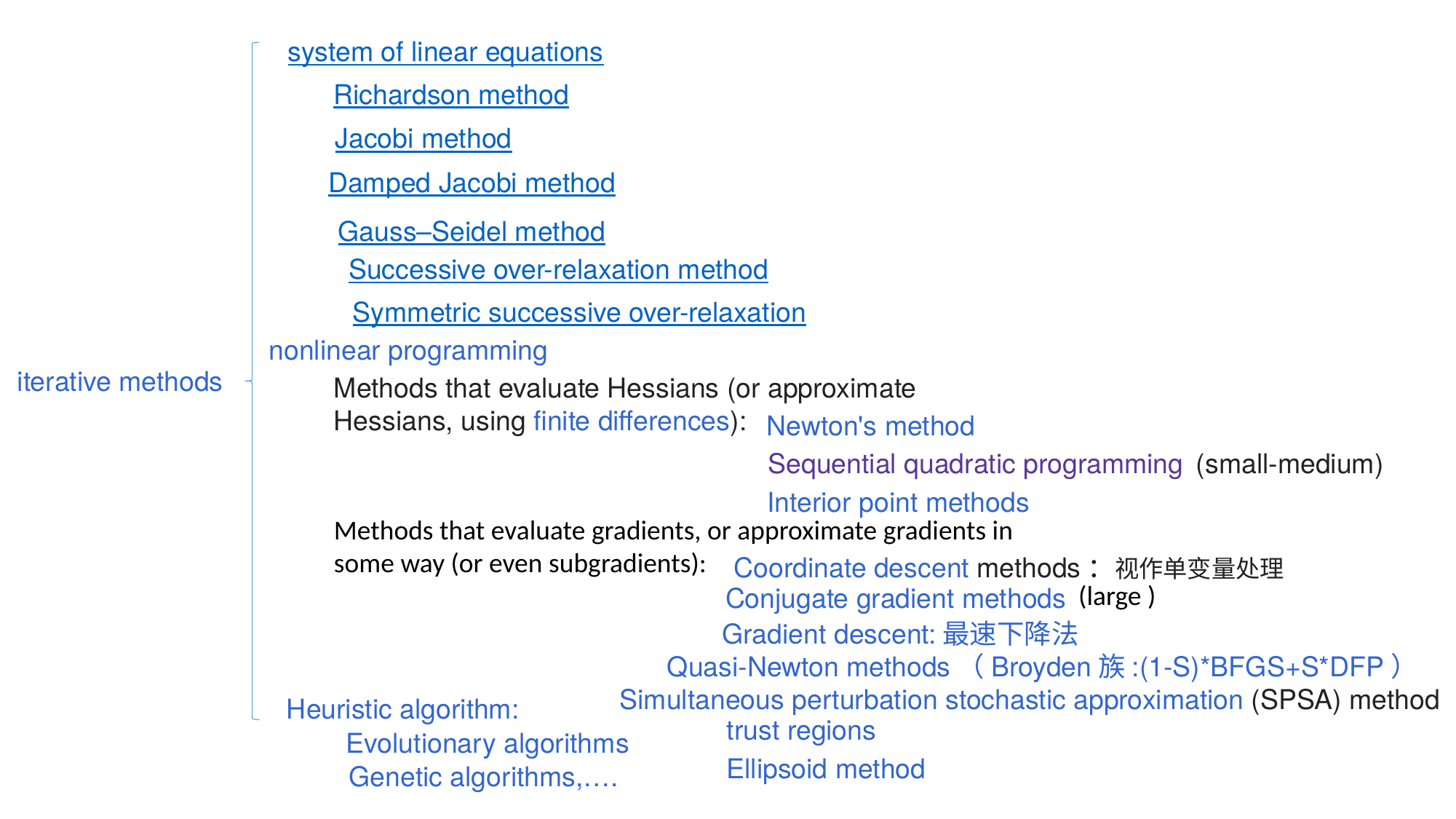

system of linear equations

Richardson method
Jacobi method
Damped Jacobi method
Gauss–Seidel method
Successive over-relaxation method
Symmetric successive over-relaxation
nonlinear programming
iterative methods
Methods that evaluate Hessians (or approximate Hessians, using finite differences):
Newton's method
Sequential quadratic programming
(small-medium)
Interior point methods
Methods that evaluate gradients, or approximate gradients in some way (or even subgradients):
Coordinate descent methods：视作单变量处理
(large )
Conjugate gradient methods
Gradient descent:最速下降法
Quasi-Newton methods（Broyden族:(1-S)*BFGS+S*DFP）
Simultaneous perturbation stochastic approximation (SPSA) method
Heuristic algorithm:
trust regions
Evolutionary algorithms
Ellipsoid method
Genetic algorithms,….